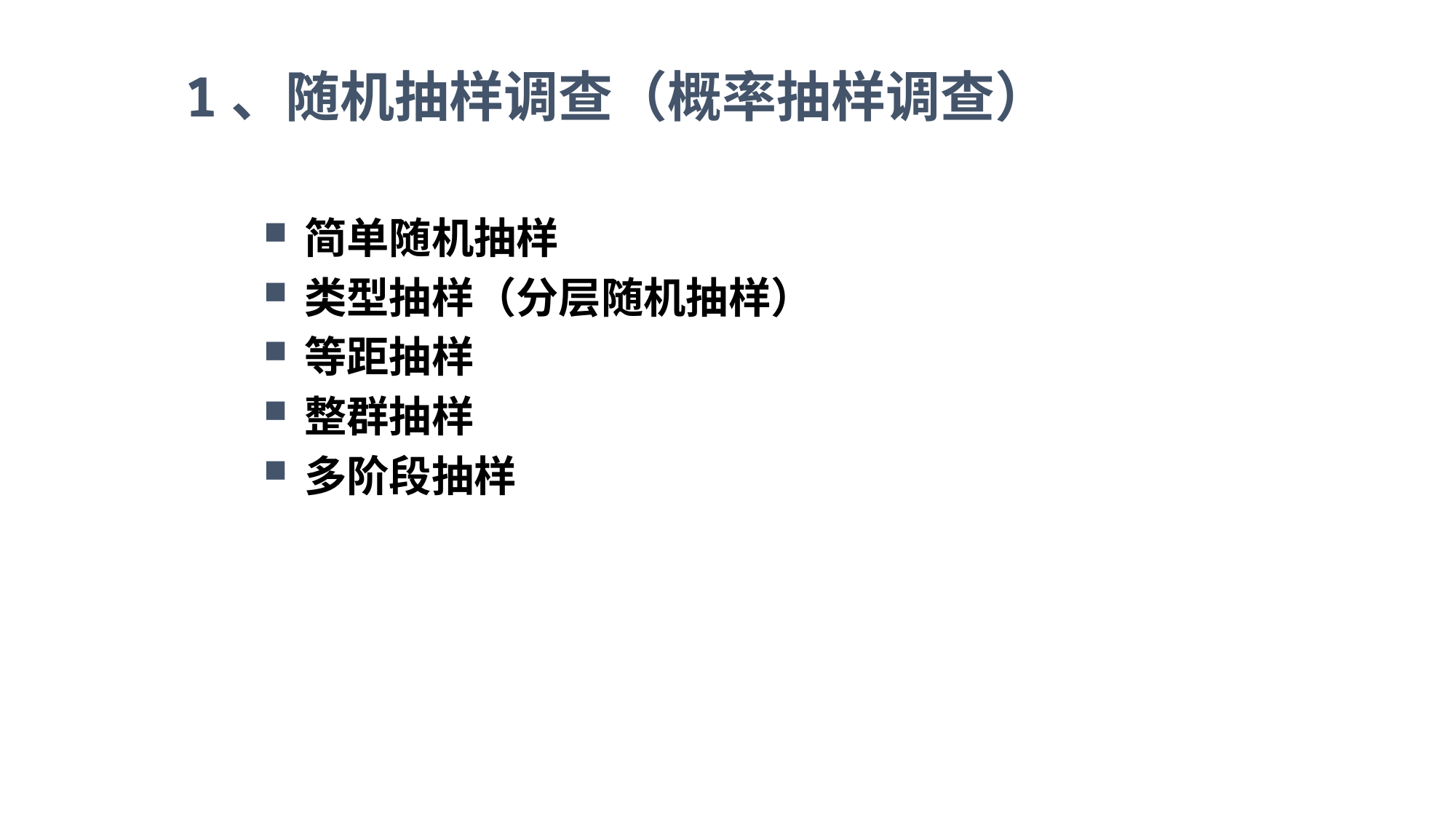

1、随机抽样调查（概率抽样调查）

简单随机抽样
类型抽样（分层随机抽样）
等距抽样
整群抽样
多阶段抽样